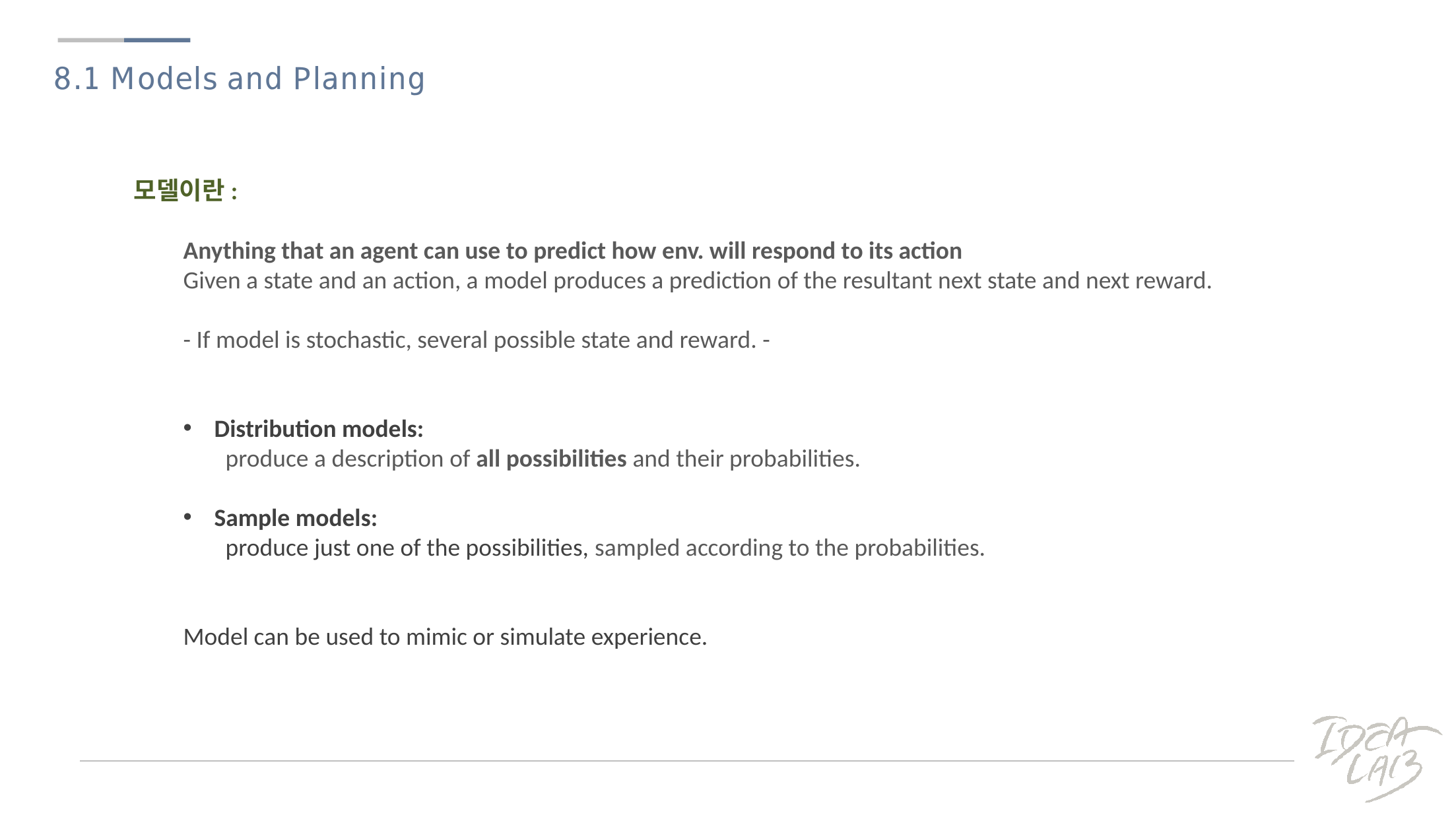

8.1 Models and Planning
모델이란:

Anything that an agent can use to predict how env. will respond to its action
Given a state and an action, a model produces a prediction of the resultant next state and next reward.

- If model is stochastic, several possible state and reward. -

Distribution models:
  produce a description of all possibilities and their probabilities.

Sample models:
  produce just one of the possibilities, sampled according to the probabilities.

Model can be used to mimic or simulate experience.